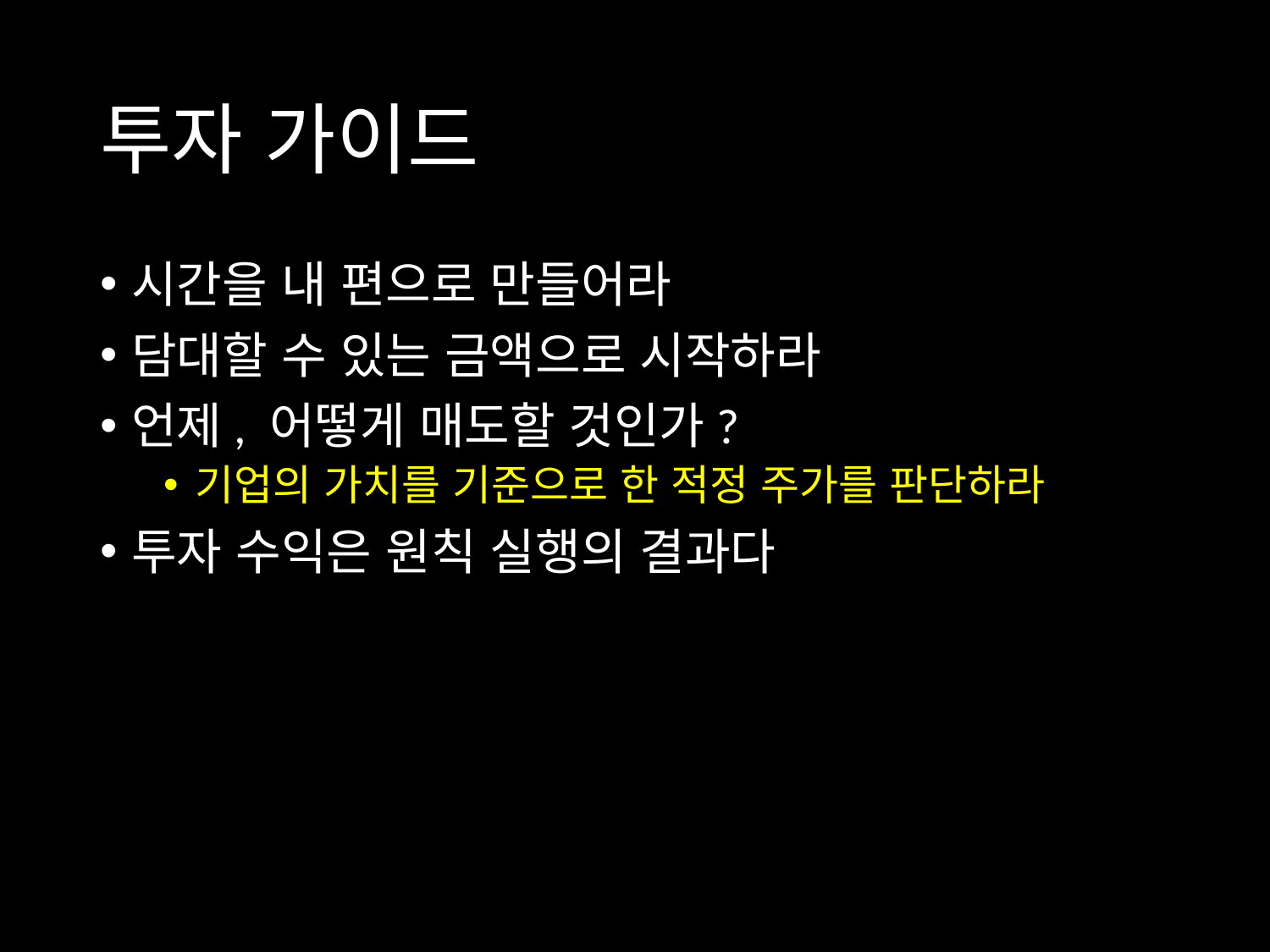

# 투자 가이드
시간을 내 편으로 만들어라
담대할 수 있는 금액으로 시작하라
언제, 어떻게 매도할 것인가?
기업의 가치를 기준으로 한 적정 주가를 판단하라
투자 수익은 원칙 실행의 결과다